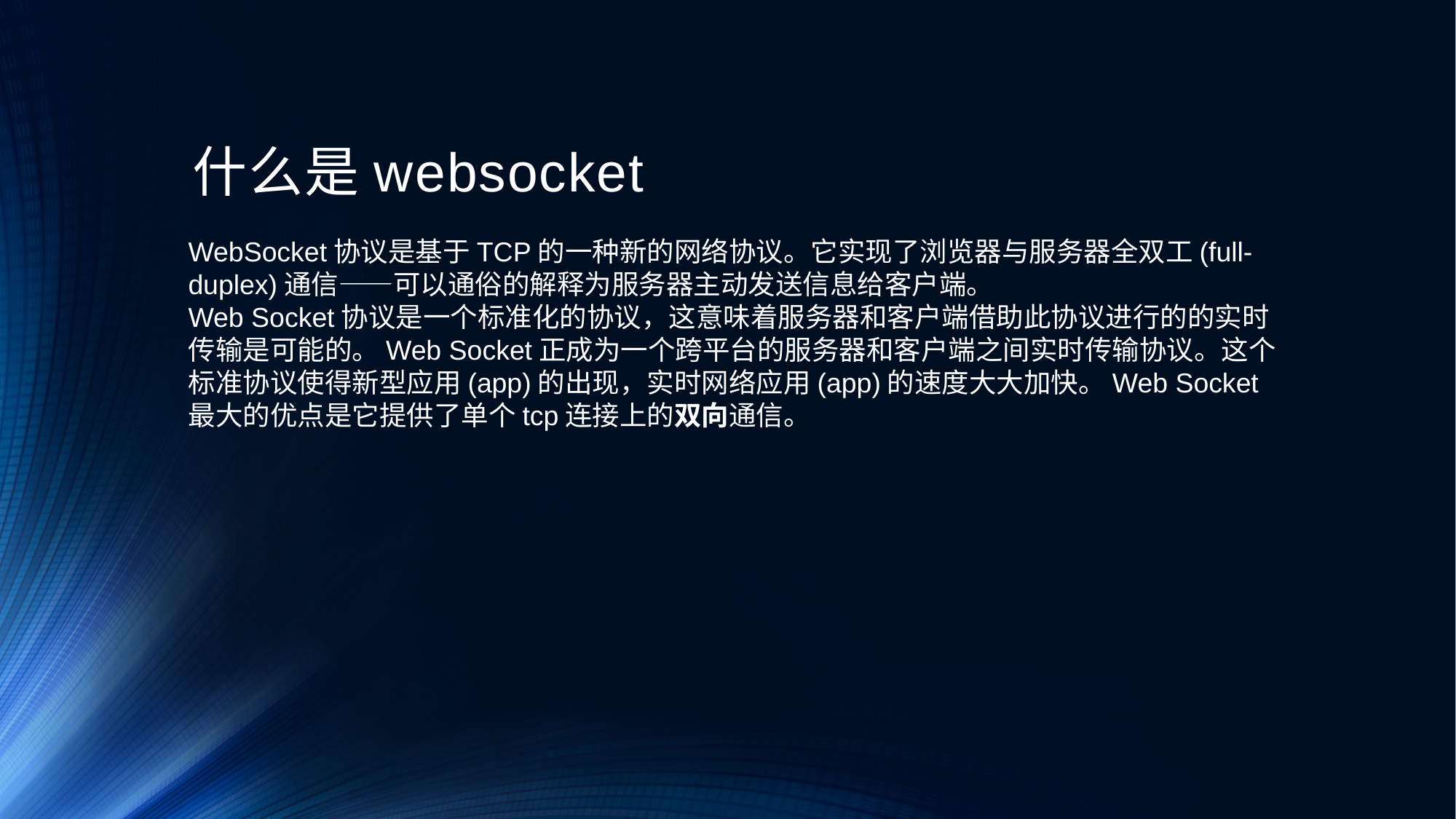

# 什么是websocket
WebSocket协议是基于TCP的一种新的网络协议。它实现了浏览器与服务器全双工(full-duplex)通信——可以通俗的解释为服务器主动发送信息给客户端。
Web Socket协议是一个标准化的协议，这意味着服务器和客户端借助此协议进行的的实时传输是可能的。Web Socket正成为一个跨平台的服务器和客户端之间实时传输协议。这个标准协议使得新型应用(app)的出现，实时网络应用(app)的速度大大加快。Web Socket最大的优点是它提供了单个tcp连接上的双向通信。